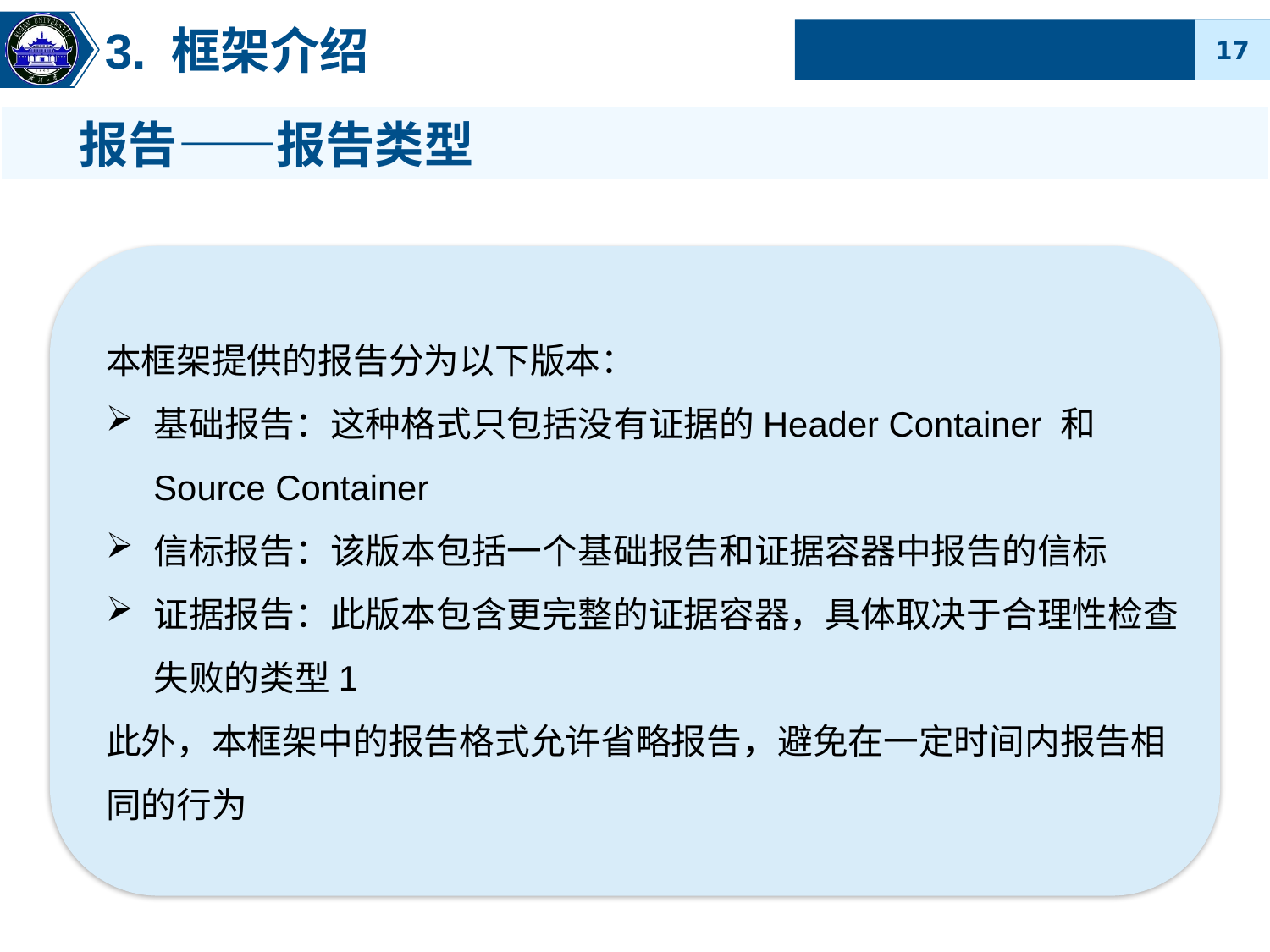

3. 框架介绍
      报告——报告类型

本框架提供的报告分为以下版本：
基础报告：这种格式只包括没有证据的Header Container 和Source Container
信标报告：该版本包括一个基础报告和证据容器中报告的信标
证据报告：此版本包含更完整的证据容器，具体取决于合理性检查失败的类型1
此外，本框架中的报告格式允许省略报告，避免在一定时间内报告相同的行为